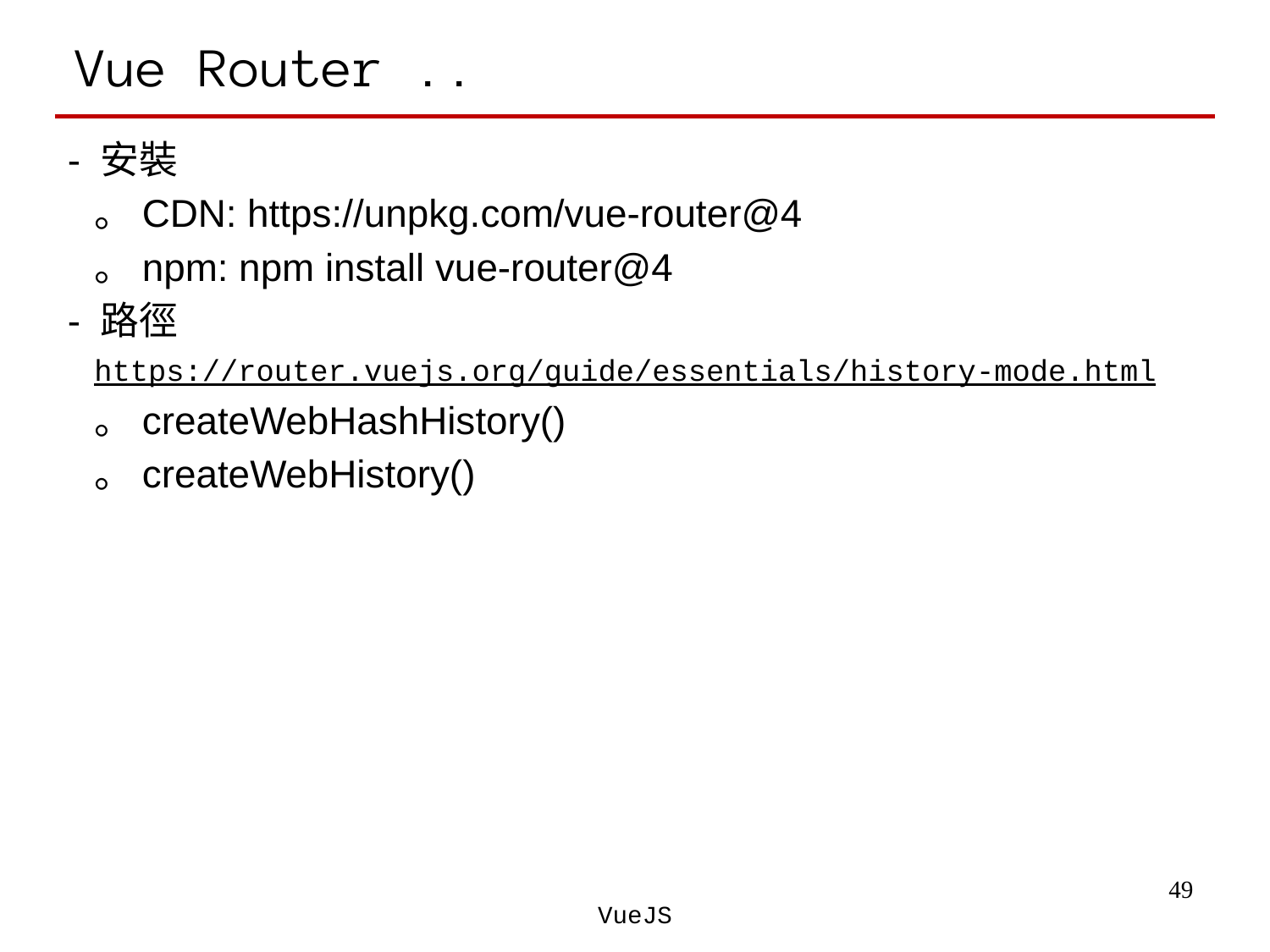

# Vue Router ..
- 安裝
  。CDN: https://unpkg.com/vue-router@4
  。npm: npm install vue-router@4
- 路徑
  https://router.vuejs.org/guide/essentials/history-mode.html
  。createWebHashHistory()
  。createWebHistory()
49
VueJS